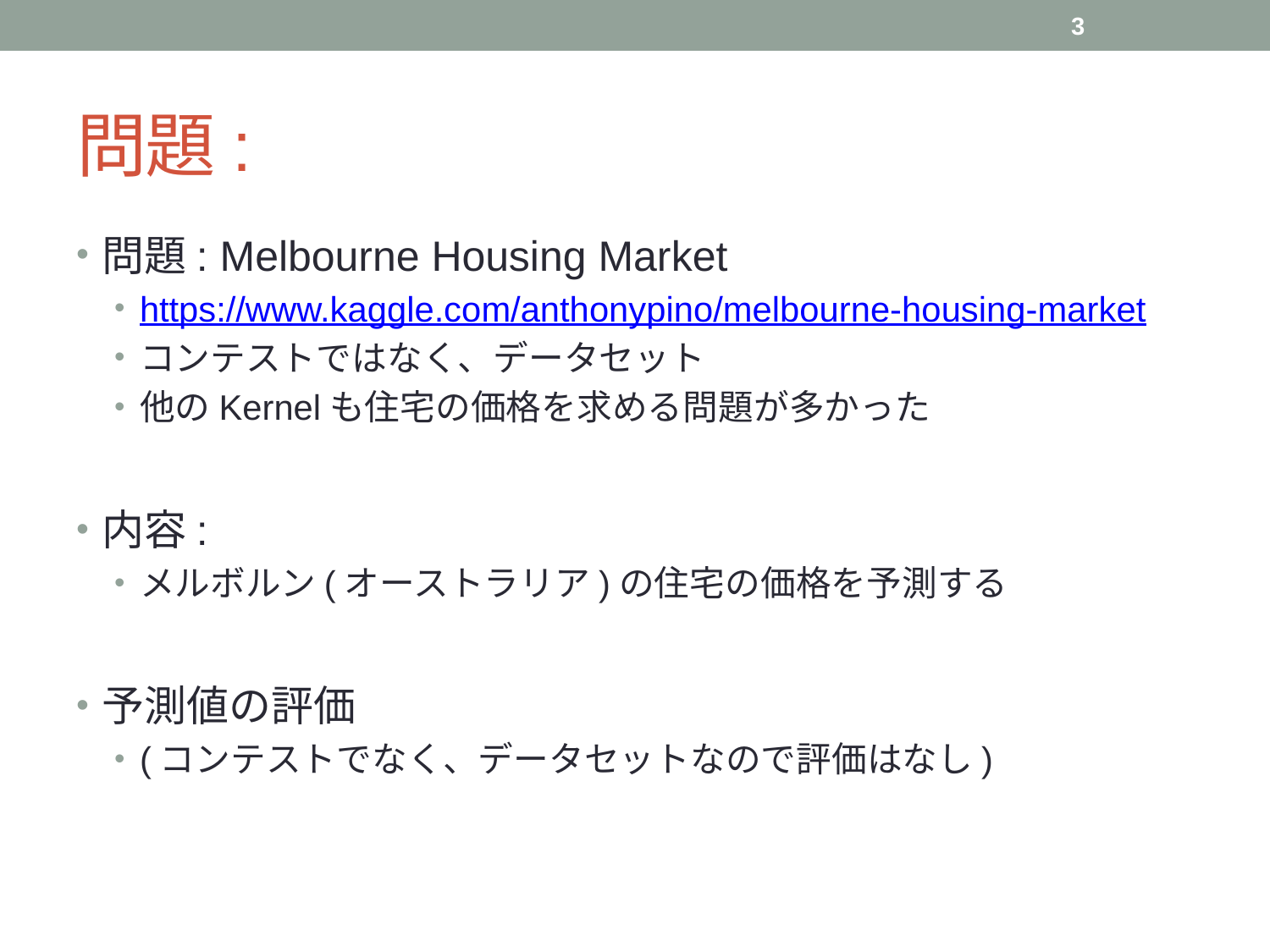

3
# 問題:
問題: Melbourne Housing Market
https://www.kaggle.com/anthonypino/melbourne-housing-market
コンテストではなく、データセット
他のKernelも住宅の価格を求める問題が多かった

内容:
メルボルン(オーストラリア)の住宅の価格を予測する

予測値の評価
(コンテストでなく、データセットなので評価はなし)